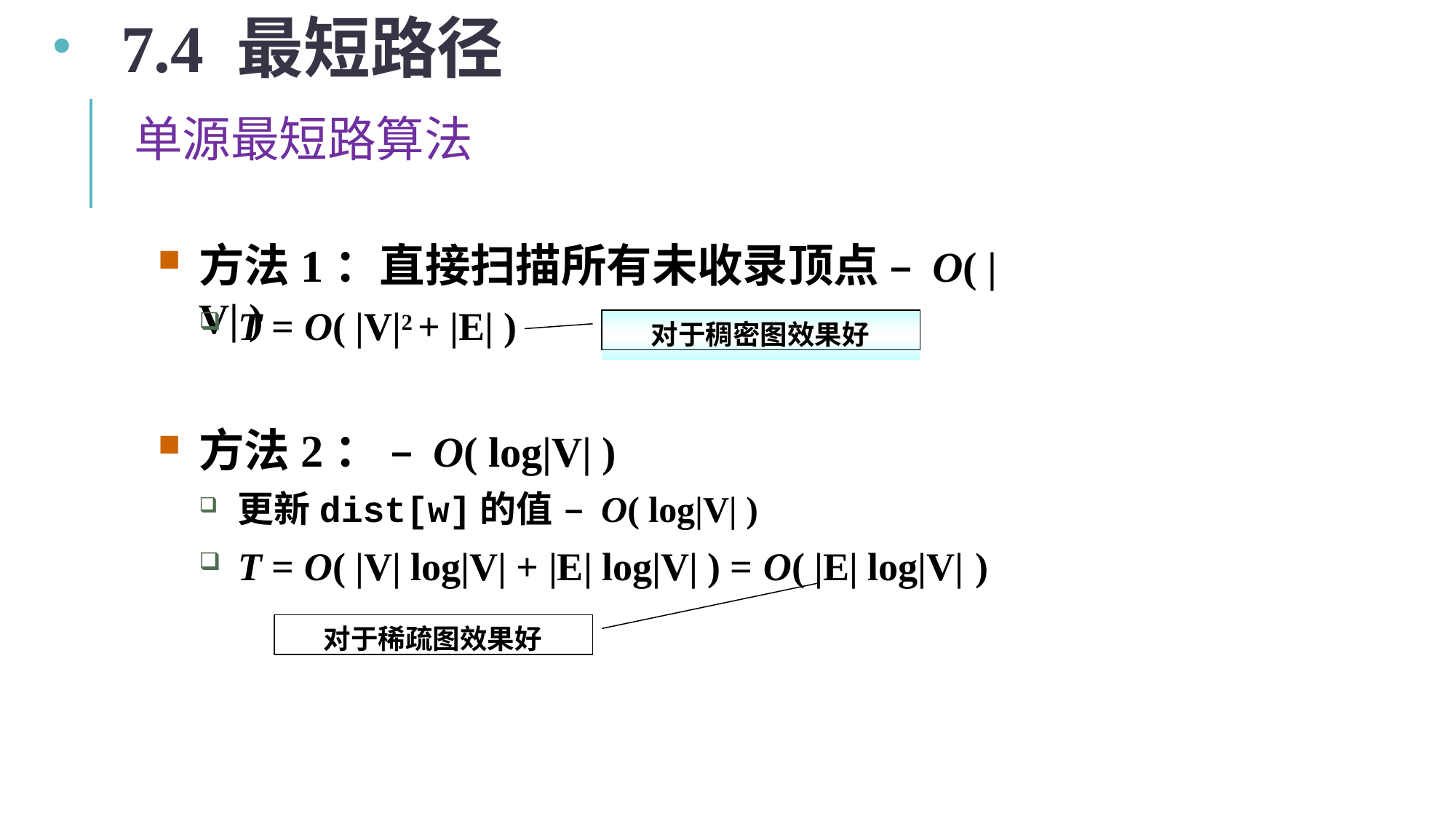

7.4 最短路径
单源最短路算法
方法1：直接扫描所有未收录顶点 – O( |V| )
T = O( |V|2 + |E| )

对于稠密图效果好

方法2： – O( log|V| )
更新dist[w]的值 – O( log|V| )
T = O( |V| log|V| + |E| log|V| ) = O( |E| log|V| )

对于稀疏图效果好